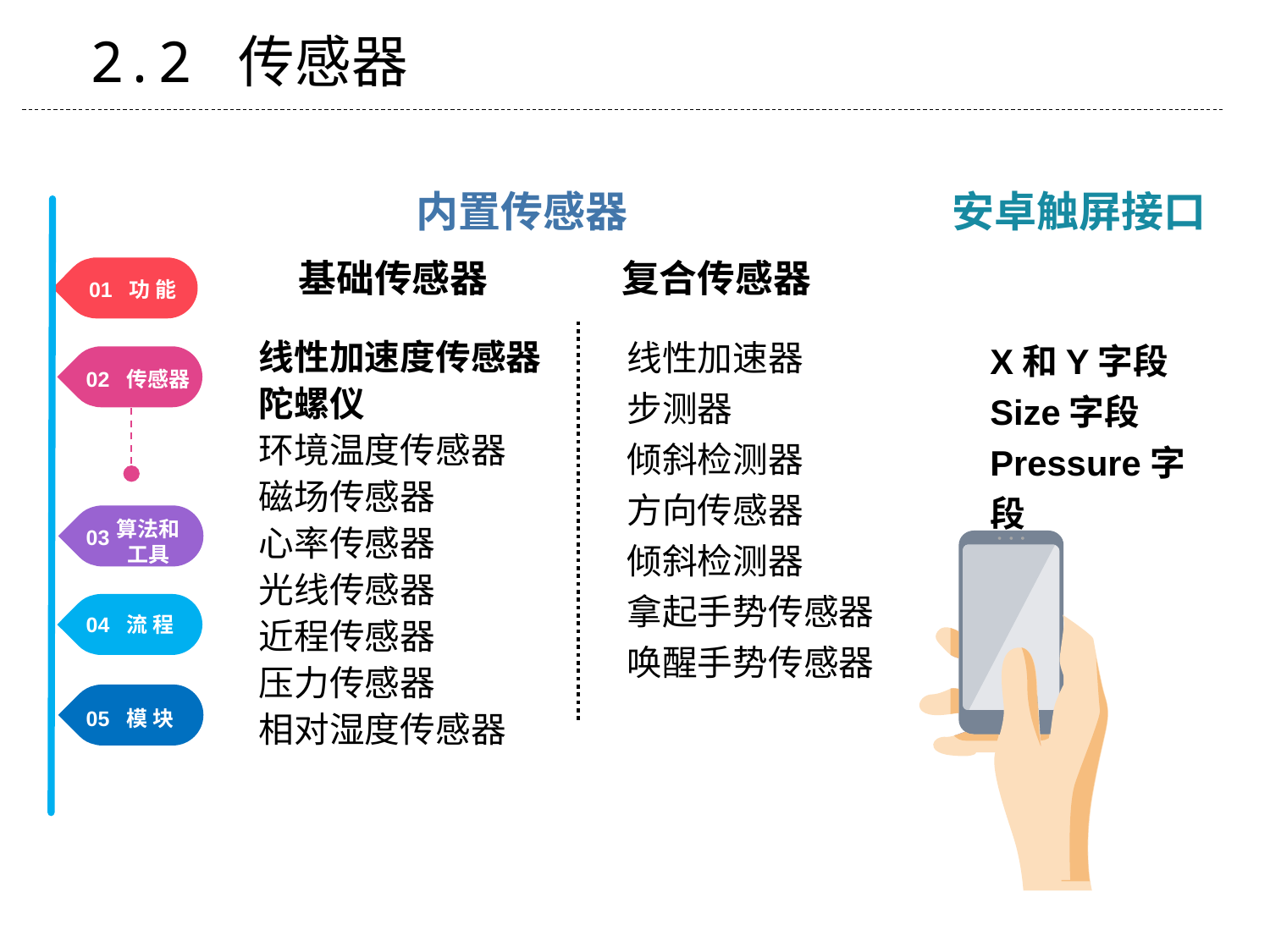

2.2 传感器
内置传感器
安卓触屏接口

02  传感器

03

04  流 程

05  模 块
复合传感器
基础传感器
01  功 能
线性加速器
步测器
倾斜检测器
方向传感器
倾斜检测器
拿起手势传感器
唤醒手势传感器
X和Y字段
Size字段
Pressure字段
线性加速度传感器
陀螺仪
环境温度传感器
磁场传感器
心率传感器
光线传感器
近程传感器
压力传感器
相对湿度传感器
算法和工具